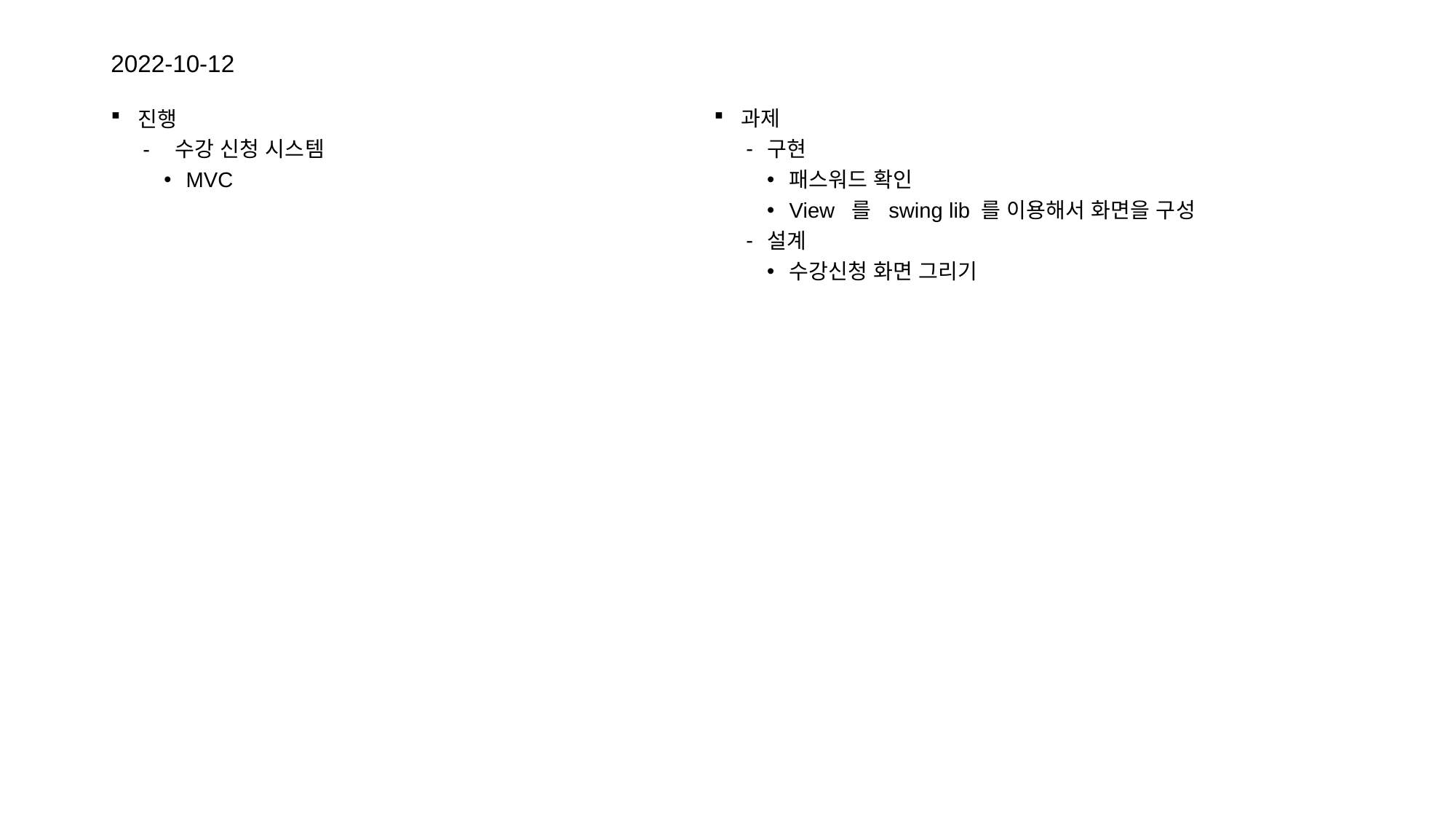

# 2022-10-12
과제
구현
패스워드 확인
View  를  swing lib 를 이용해서 화면을 구성
설계
수강신청 화면 그리기
진행
 수강 신청 시스템
MVC